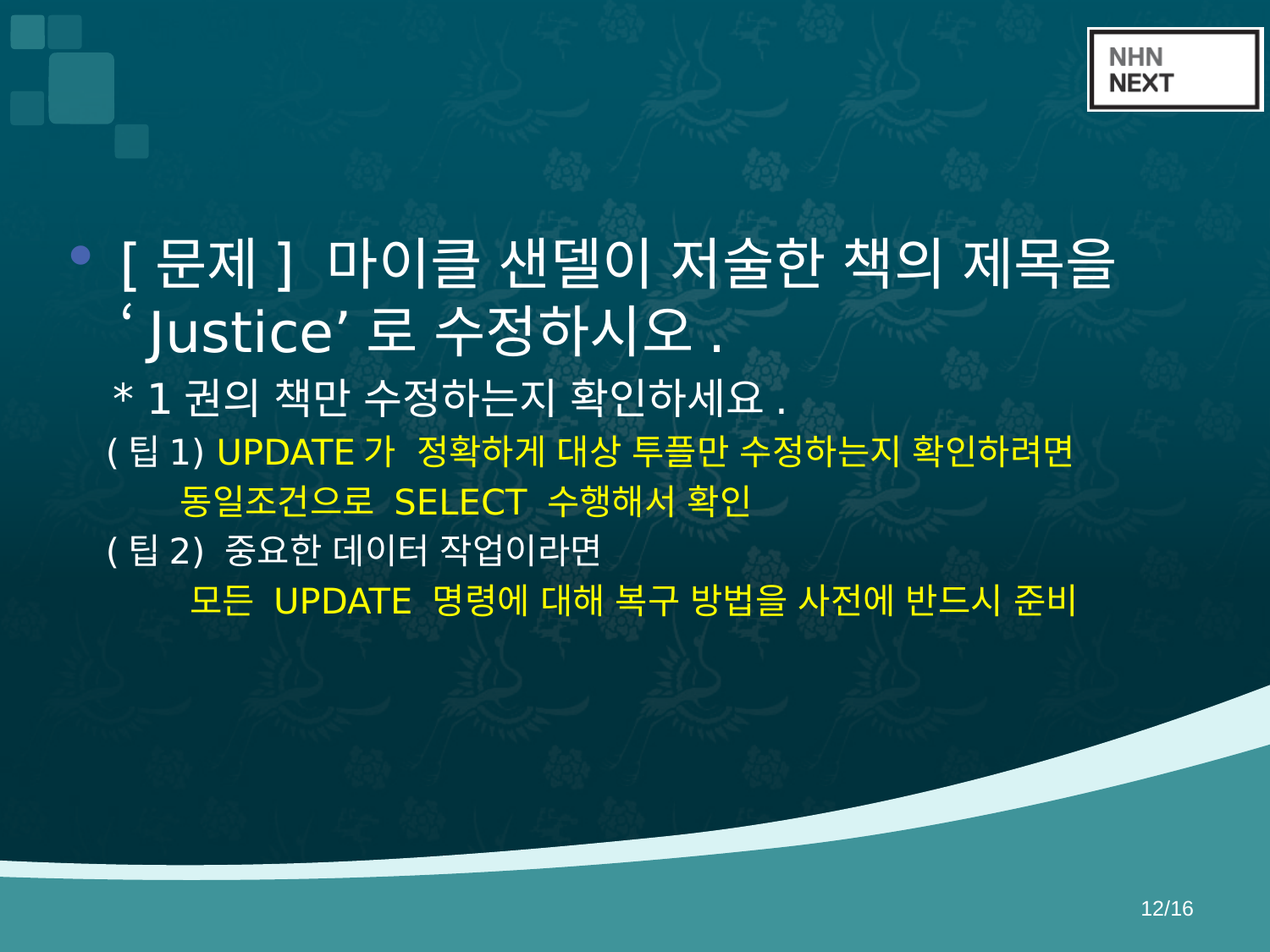

#
[문제] 마이클 샌델이 저술한 책의 제목을 ‘Justice’로 수정하시오.
   * 1권의 책만 수정하는지 확인하세요.
   (팁1) UPDATE가  정확하게 대상 투플만 수정하는지 확인하려면
          동일조건으로 SELECT 수행해서 확인
   (팁2) 중요한 데이터 작업이라면
           모든 UPDATE 명령에 대해 복구 방법을 사전에 반드시 준비

12/16